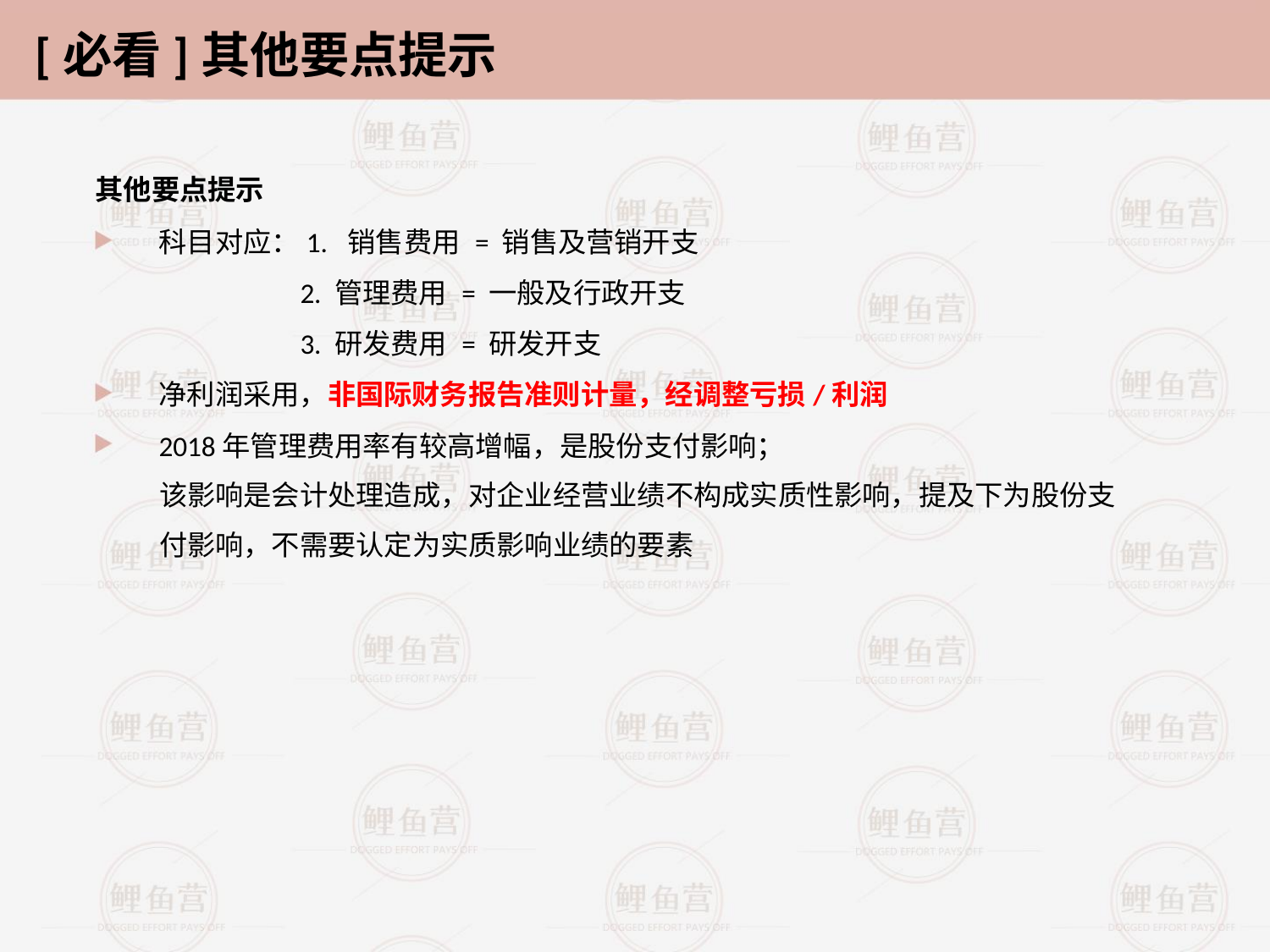

[必看]其他要点提示
其他要点提示
科目对应：1. 销售费用 = 销售及营销开支
2. 管理费用 = 一般及行政开支
3. 研发费用 = 研发开支
净利润采用，非国际财务报告准则计量，经调整亏损/利润
2018年管理费用率有较高增幅，是股份支付影响；
该影响是会计处理造成，对企业经营业绩不构成实质性影响，提及下为股份支
付影响，不需要认定为实质影响业绩的要素